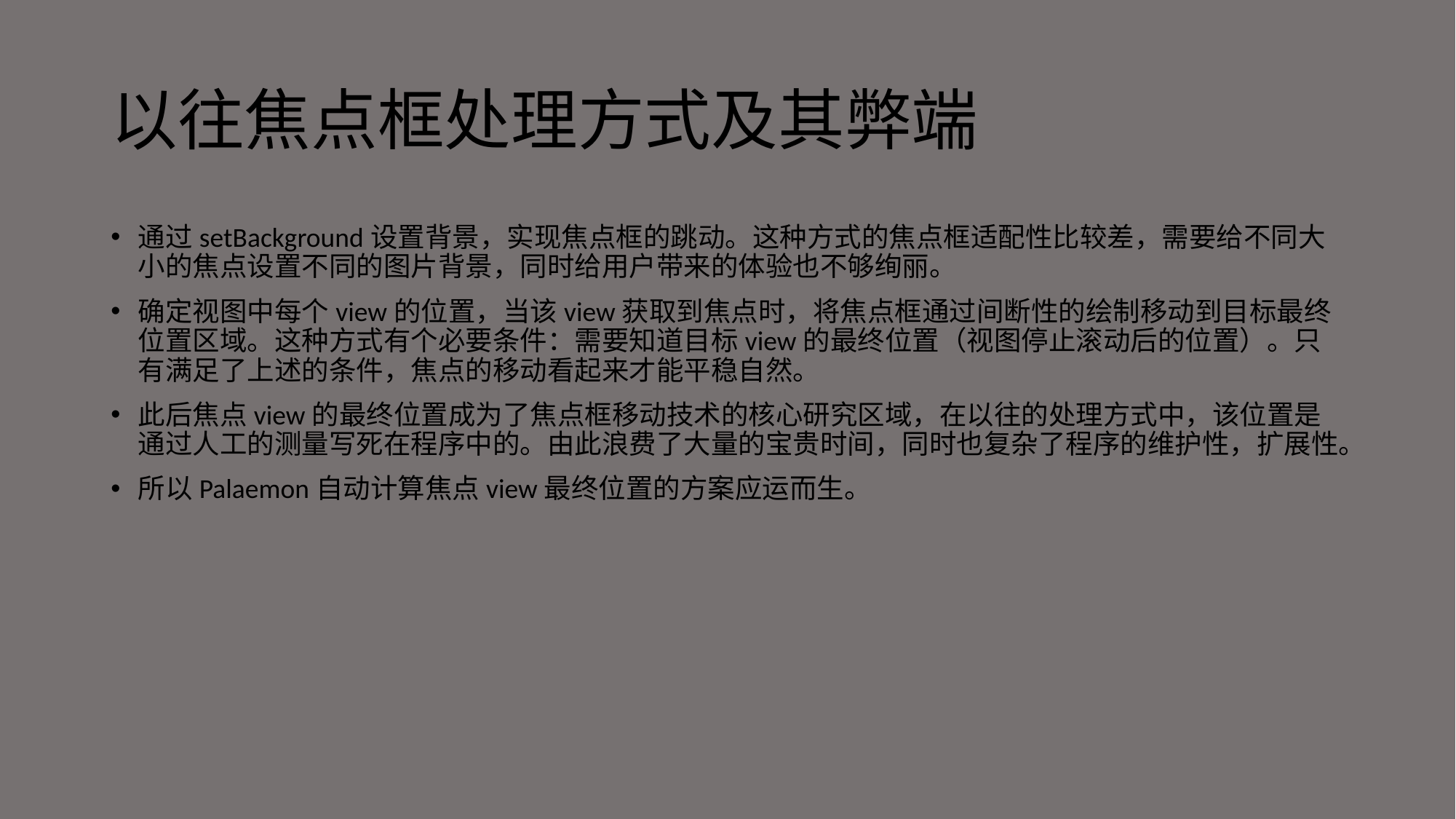

# 以往焦点框处理方式及其弊端
通过setBackground设置背景，实现焦点框的跳动。这种方式的焦点框适配性比较差，需要给不同大小的焦点设置不同的图片背景，同时给用户带来的体验也不够绚丽。
确定视图中每个view的位置，当该view获取到焦点时，将焦点框通过间断性的绘制移动到目标最终位置区域。这种方式有个必要条件：需要知道目标view的最终位置（视图停止滚动后的位置）。只有满足了上述的条件，焦点的移动看起来才能平稳自然。
此后焦点view的最终位置成为了焦点框移动技术的核心研究区域，在以往的处理方式中，该位置是通过人工的测量写死在程序中的。由此浪费了大量的宝贵时间，同时也复杂了程序的维护性，扩展性。
所以Palaemon自动计算焦点view最终位置的方案应运而生。